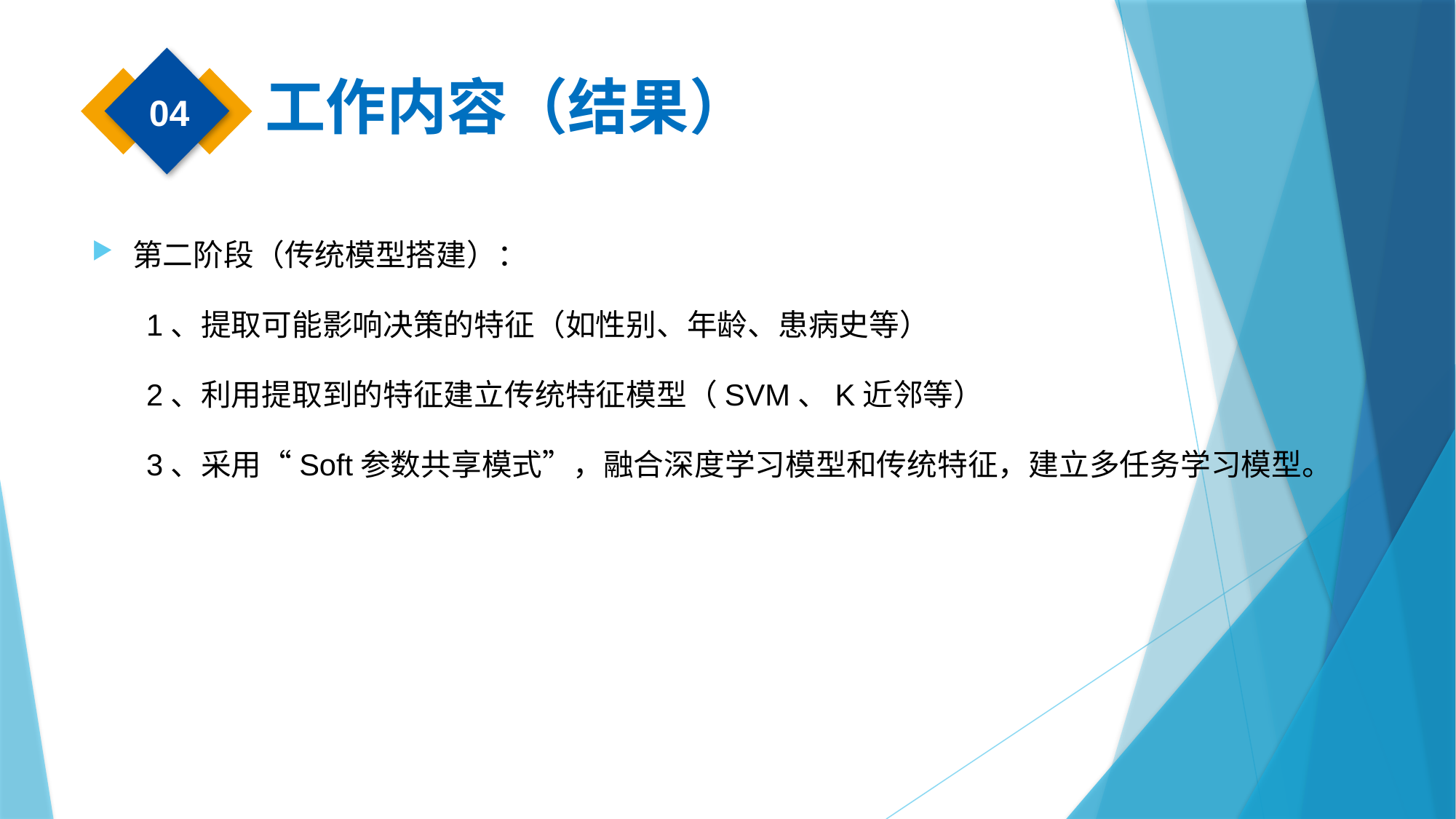

04
工作内容（结果）
第二阶段（传统模型搭建）：
1、提取可能影响决策的特征（如性别、年龄、患病史等）
2、利用提取到的特征建立传统特征模型（SVM、K近邻等）
3、采用“Soft参数共享模式”，融合深度学习模型和传统特征，建立多任务学习模型。